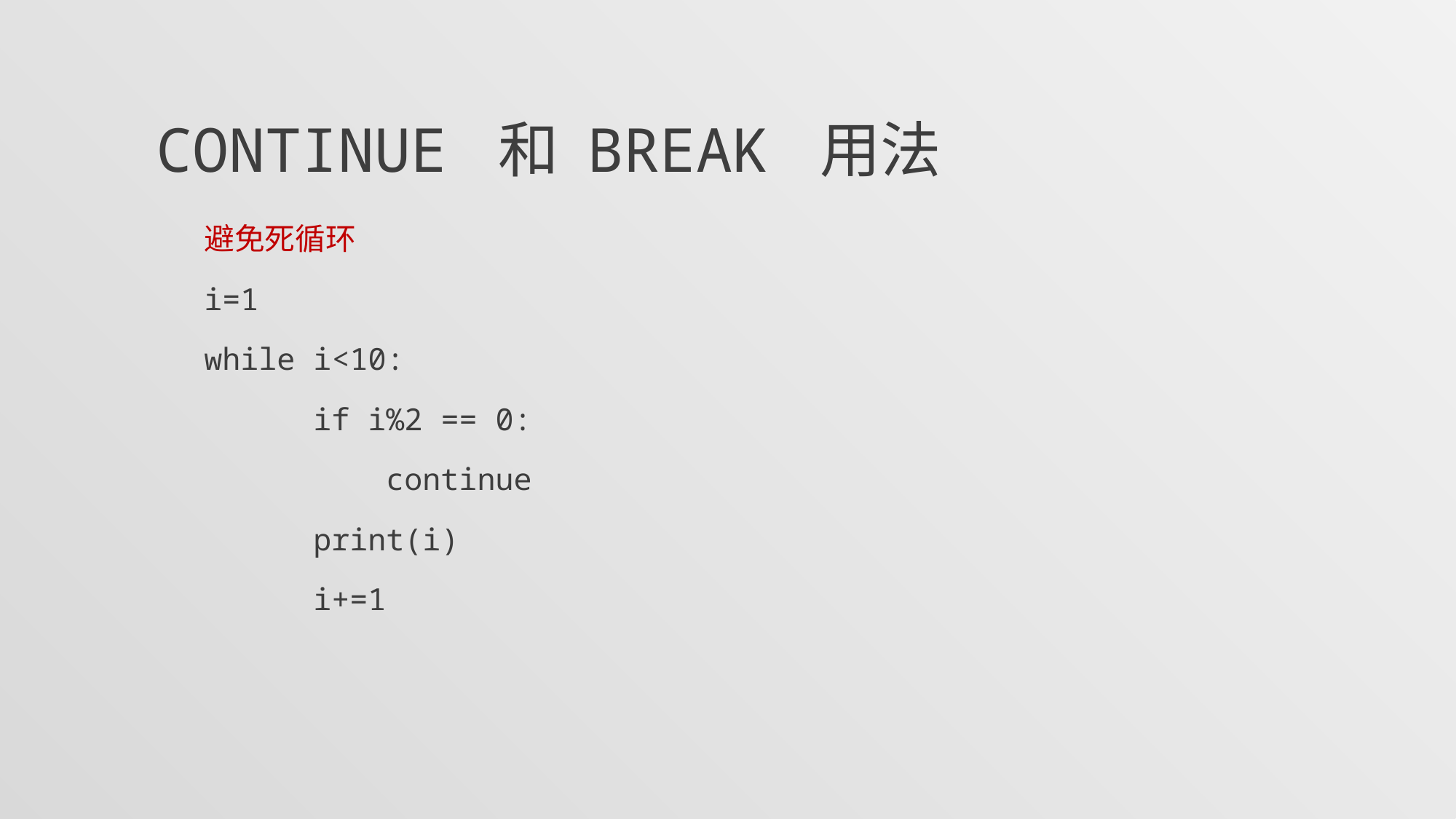

# continue 和 break 用法
避免死循环
i=1
while i<10:
	if i%2 == 0:
	    continue
	print(i)
	i+=1